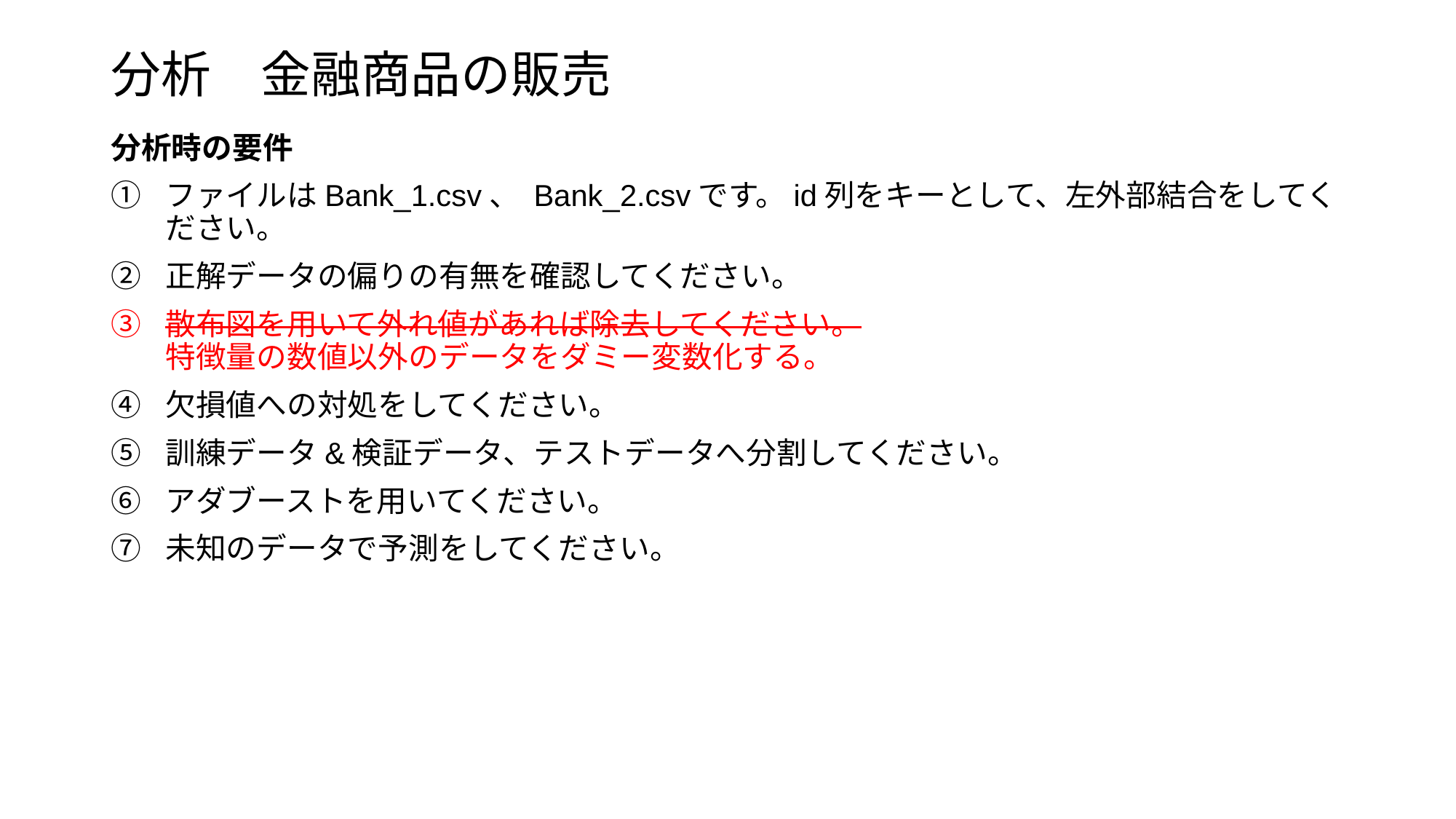

# 分析　金融商品の販売
分析時の要件
ファイルはBank_1.csv、 Bank_2.csvです。id列をキーとして、左外部結合をしてください。
正解データの偏りの有無を確認してください。
散布図を用いて外れ値があれば除去してください。
特徴量の数値以外のデータをダミー変数化する。
欠損値への対処をしてください。
訓練データ&検証データ、テストデータへ分割してください。
アダブーストを用いてください。
未知のデータで予測をしてください。